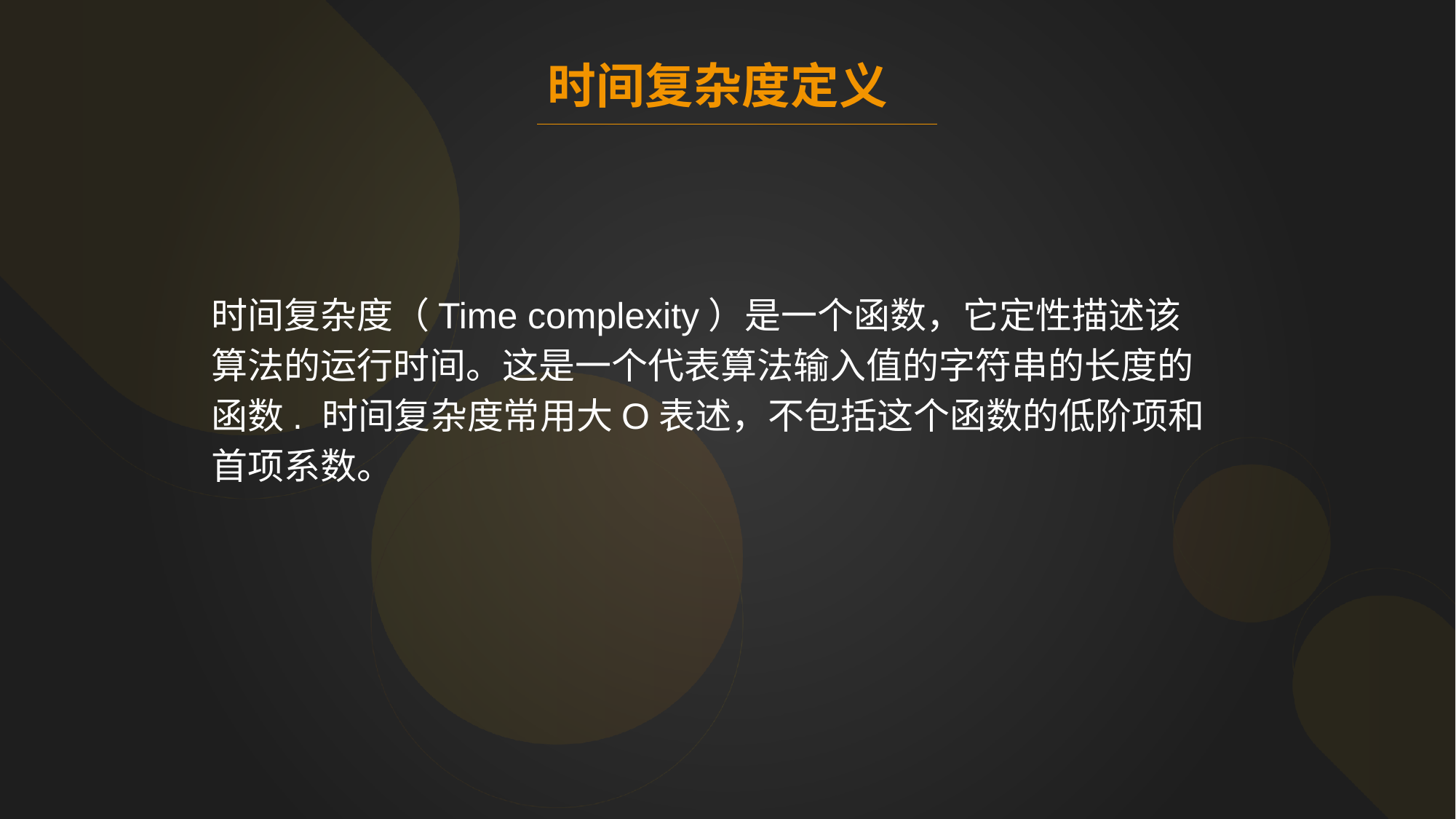

时间复杂度定义

时间复杂度（Time complexity）是一个函数，它定性描述该算法的运行时间。这是一个代表算法输入值的字符串的长度的函数. 时间复杂度常用大O表述，不包括这个函数的低阶项和首项系数。